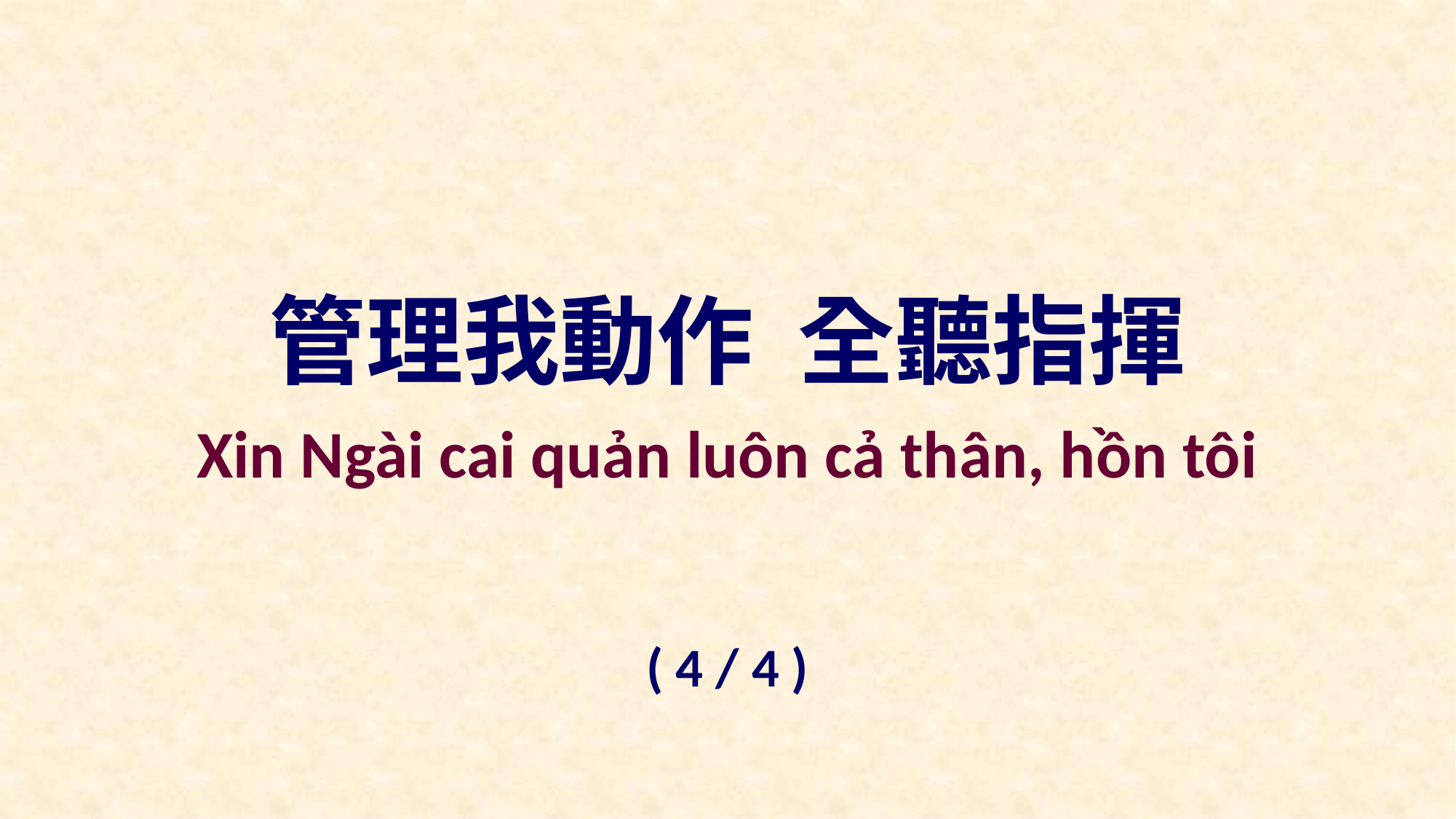

管理我動作  全聽指揮
Xin Ngài cai quản luôn cả thân, hồn tôi
( 4 / 4 )